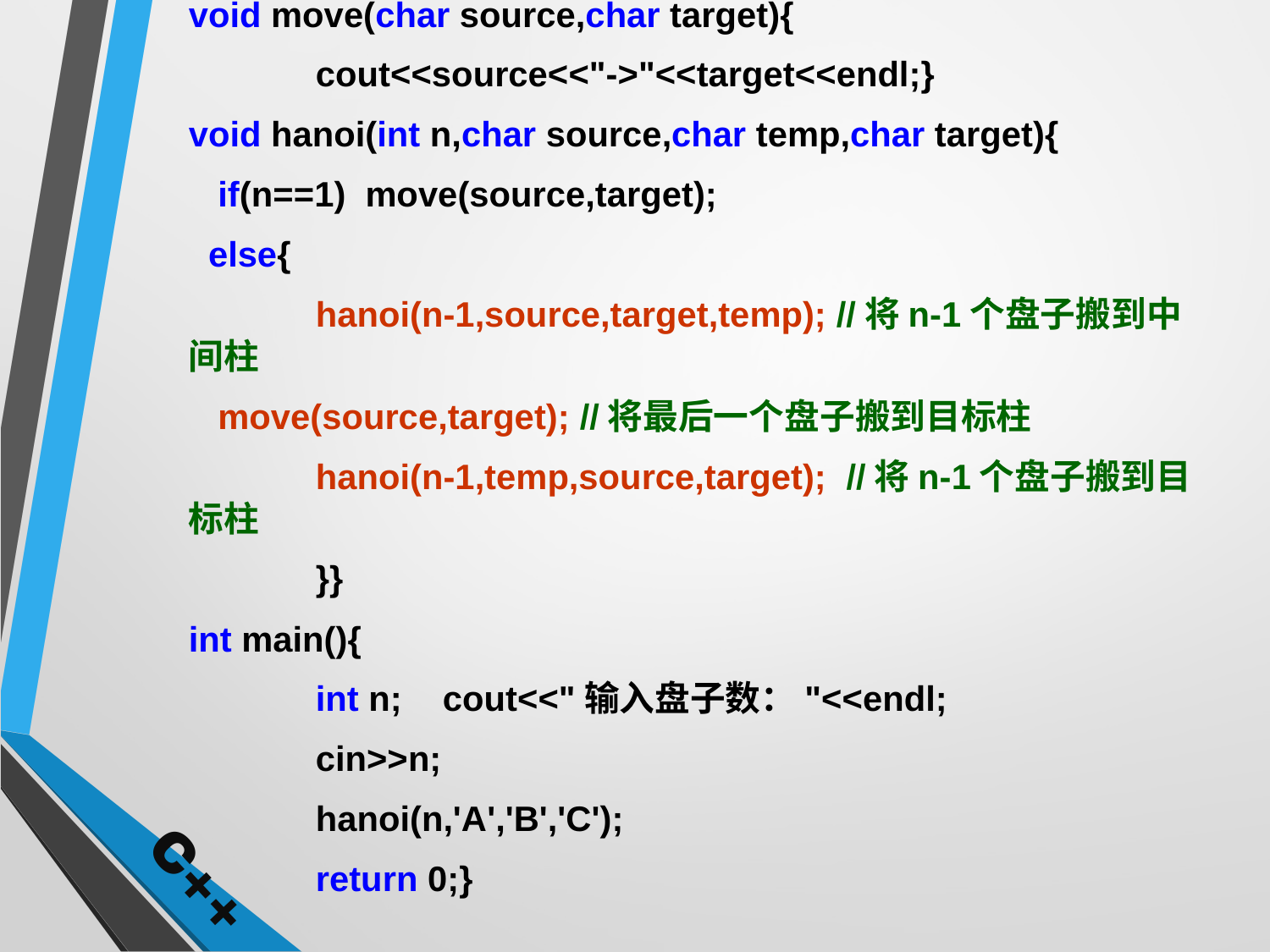

void move(char source,char target){
		cout<<source<<"->"<<target<<endl;}
	void hanoi(int n,char source,char temp,char target){
	   if(n==1)  move(source,target);
	  else{
		hanoi(n-1,source,target,temp); //将n-1个盘子搬到中间柱
	   move(source,target); //将最后一个盘子搬到目标柱
		hanoi(n-1,temp,source,target);  //将n-1个盘子搬到目标柱
		}}
	int main(){
		int n;	cout<<"输入盘子数："<<endl;
		cin>>n;
		hanoi(n,'A','B','C');
		return 0;}